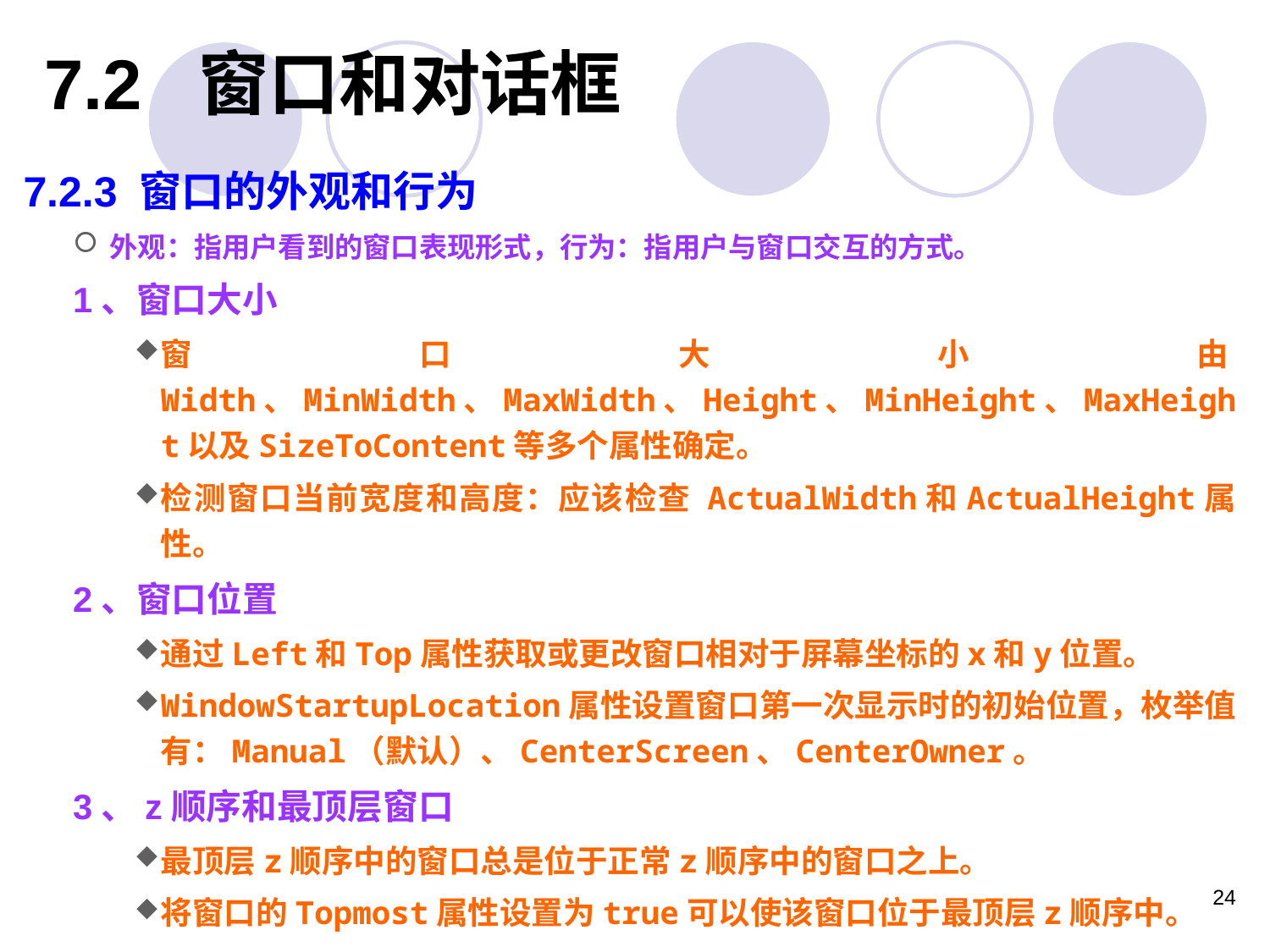

7.2  窗口和对话框
7.2.3 窗口的外观和行为
外观：指用户看到的窗口表现形式，行为：指用户与窗口交互的方式。
1、窗口大小
窗口大小由Width、MinWidth、MaxWidth、Height、MinHeight、MaxHeight以及SizeToContent等多个属性确定。
检测窗口当前宽度和高度：应该检查 ActualWidth和ActualHeight属性。
2、窗口位置
通过Left和Top属性获取或更改窗口相对于屏幕坐标的x和y位置。
WindowStartupLocation属性设置窗口第一次显示时的初始位置，枚举值有：Manual（默认）、CenterScreen、CenterOwner。
3、z顺序和最顶层窗口
最顶层z顺序中的窗口总是位于正常z顺序中的窗口之上。
将窗口的Topmost属性设置为true可以使该窗口位于最顶层z顺序中。
24